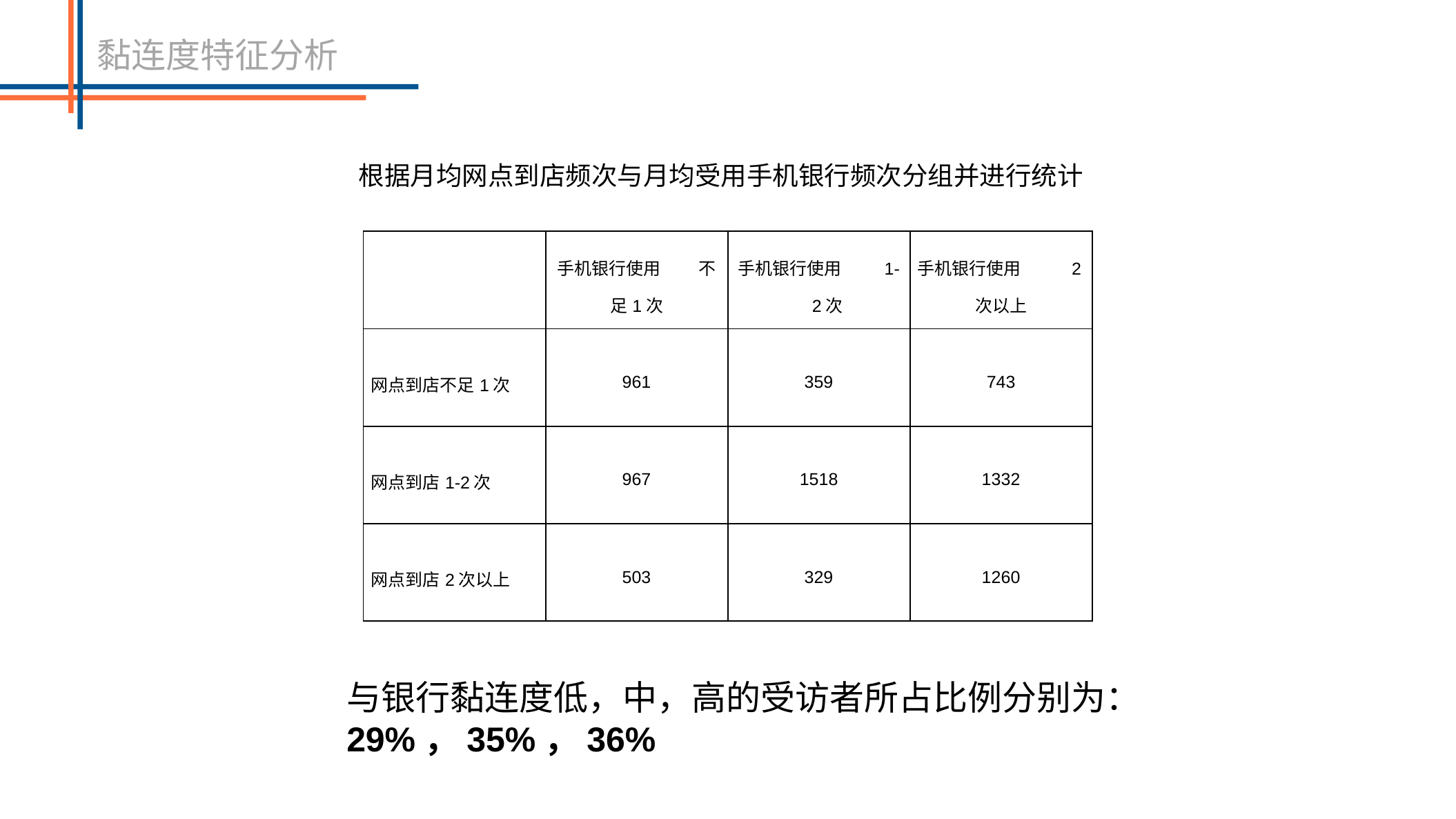

黏连度特征分析

根据月均网点到店频次与月均受用手机银行频次分组并进行统计
|  | 手机银行使用 不足1次 | 手机银行使用 1-2次 | 手机银行使用 2次以上 |
| --- | --- | --- | --- |
| 网点到店不足1次 | 961 | 359 | 743 |
| 网点到店1-2次 | 967 | 1518 | 1332 |
| 网点到店2次以上 | 503 | 329 | 1260 |
与银行黏连度低，中，高的受访者所占比例分别为：29%，35%，36%